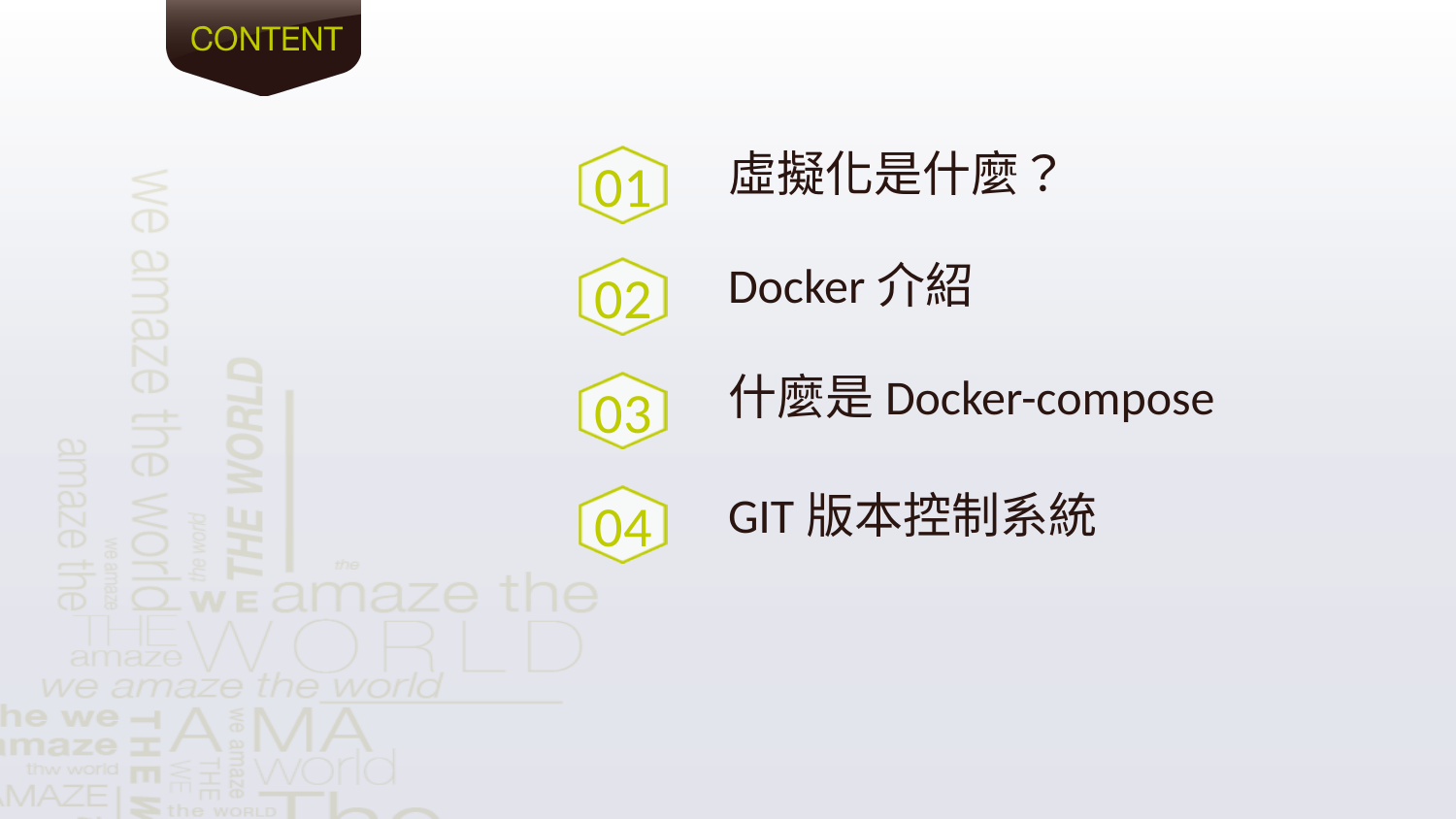

01
虛擬化是什麼？
02
Docker介紹
03
什麼是Docker-compose
04
GIT版本控制系統